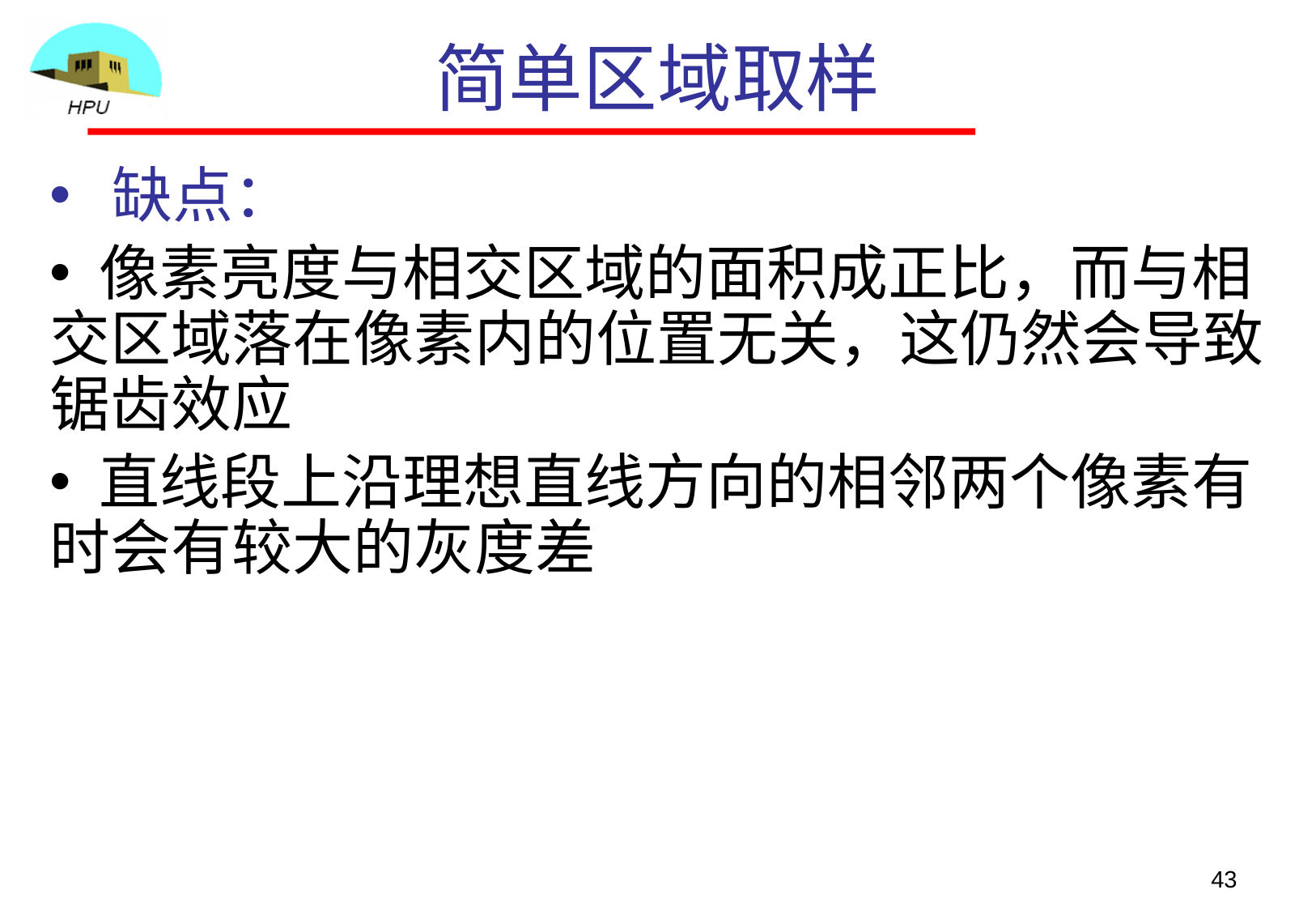

简单区域取样
  缺点：
 像素亮度与相交区域的面积成正比，而与相交区域落在像素内的位置无关，这仍然会导致锯齿效应
 直线段上沿理想直线方向的相邻两个像素有时会有较大的灰度差

43